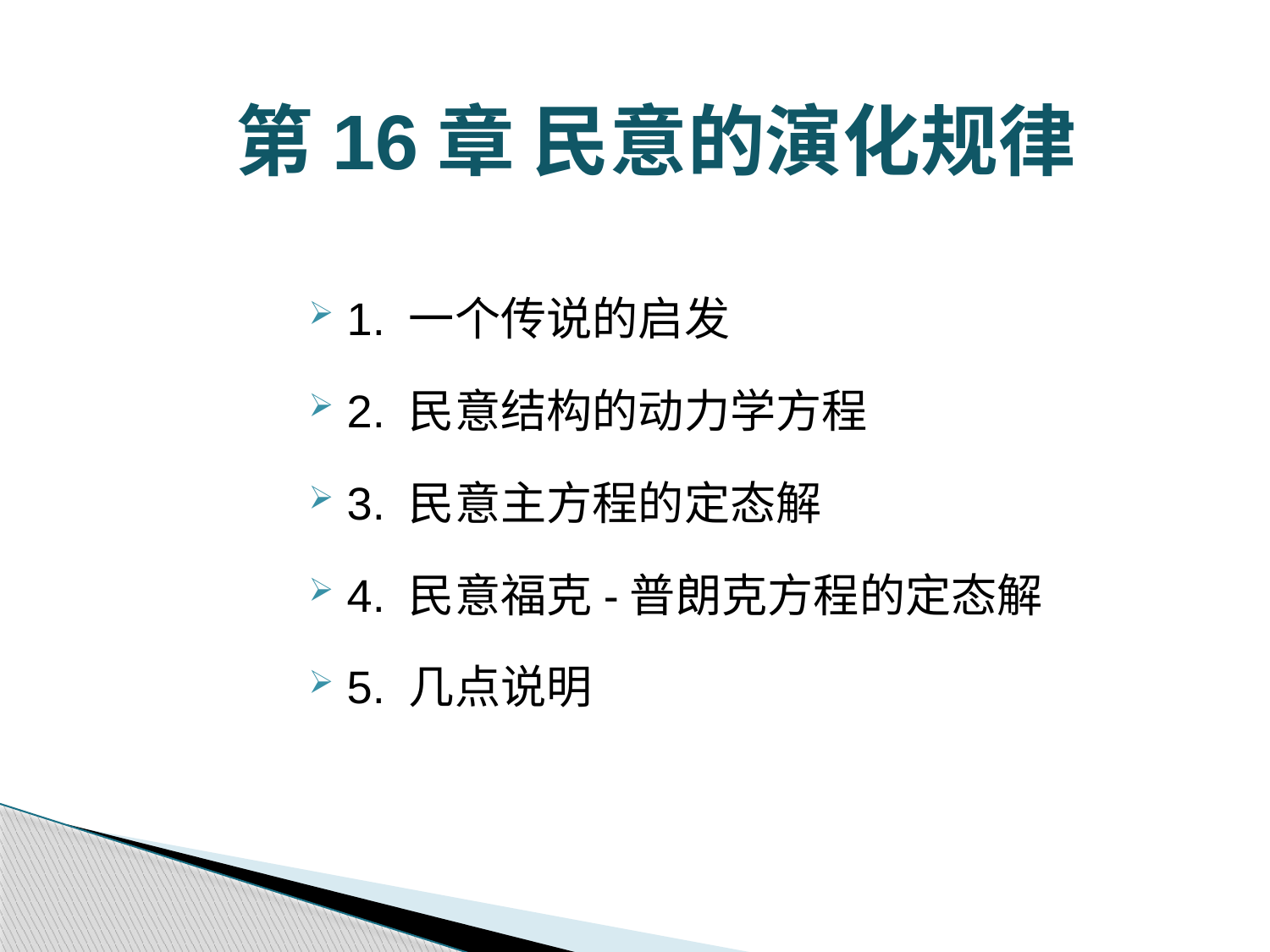

第16章 民意的演化规律
1. 一个传说的启发
2. 民意结构的动力学方程
3. 民意主方程的定态解
4. 民意福克-普朗克方程的定态解
5. 几点说明